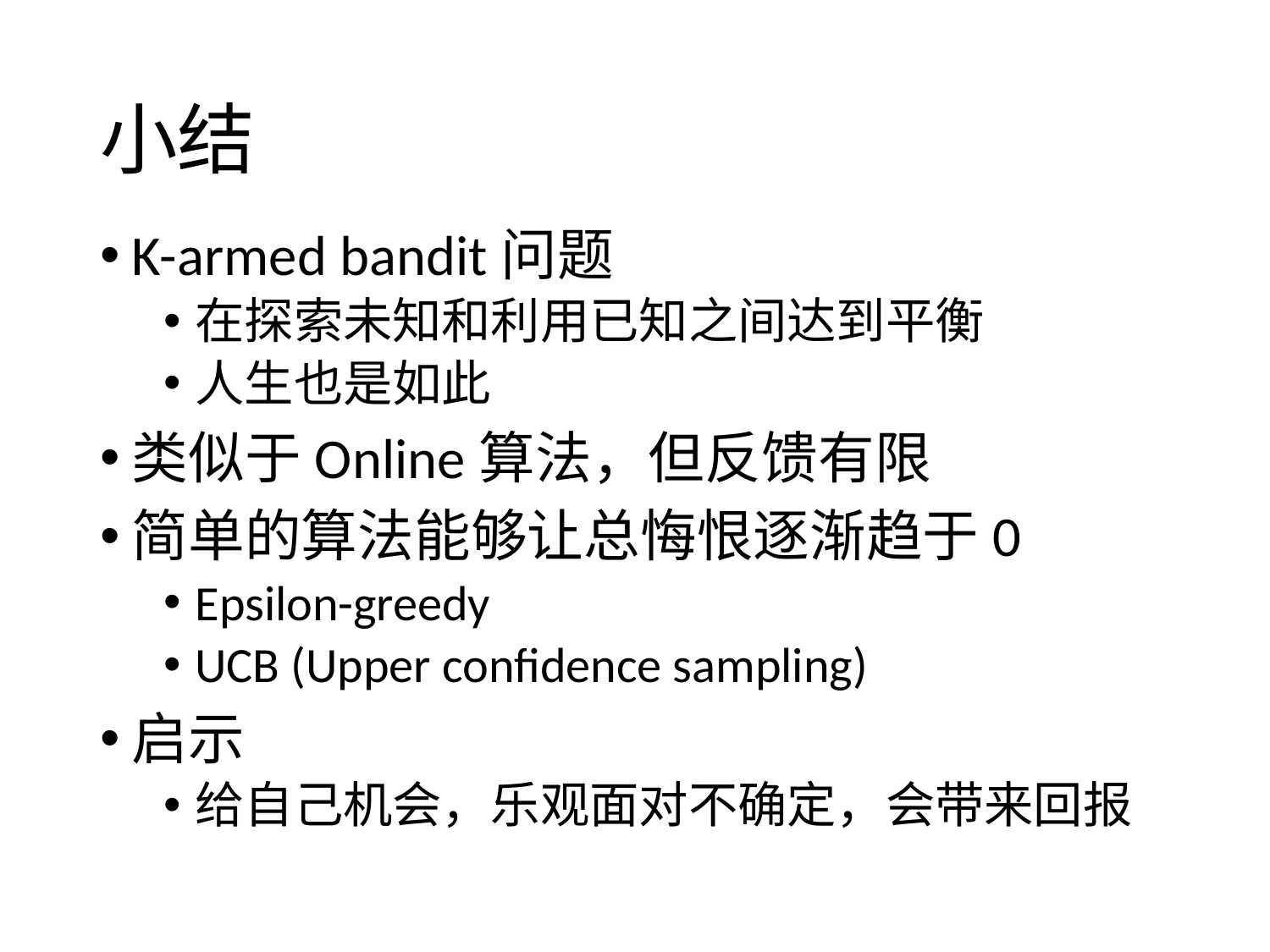

# 小结
K-armed bandit问题
在探索未知和利用已知之间达到平衡
人生也是如此
类似于Online算法，但反馈有限
简单的算法能够让总悔恨逐渐趋于0
Epsilon-greedy
UCB (Upper confidence sampling)
启示
给自己机会，乐观面对不确定，会带来回报